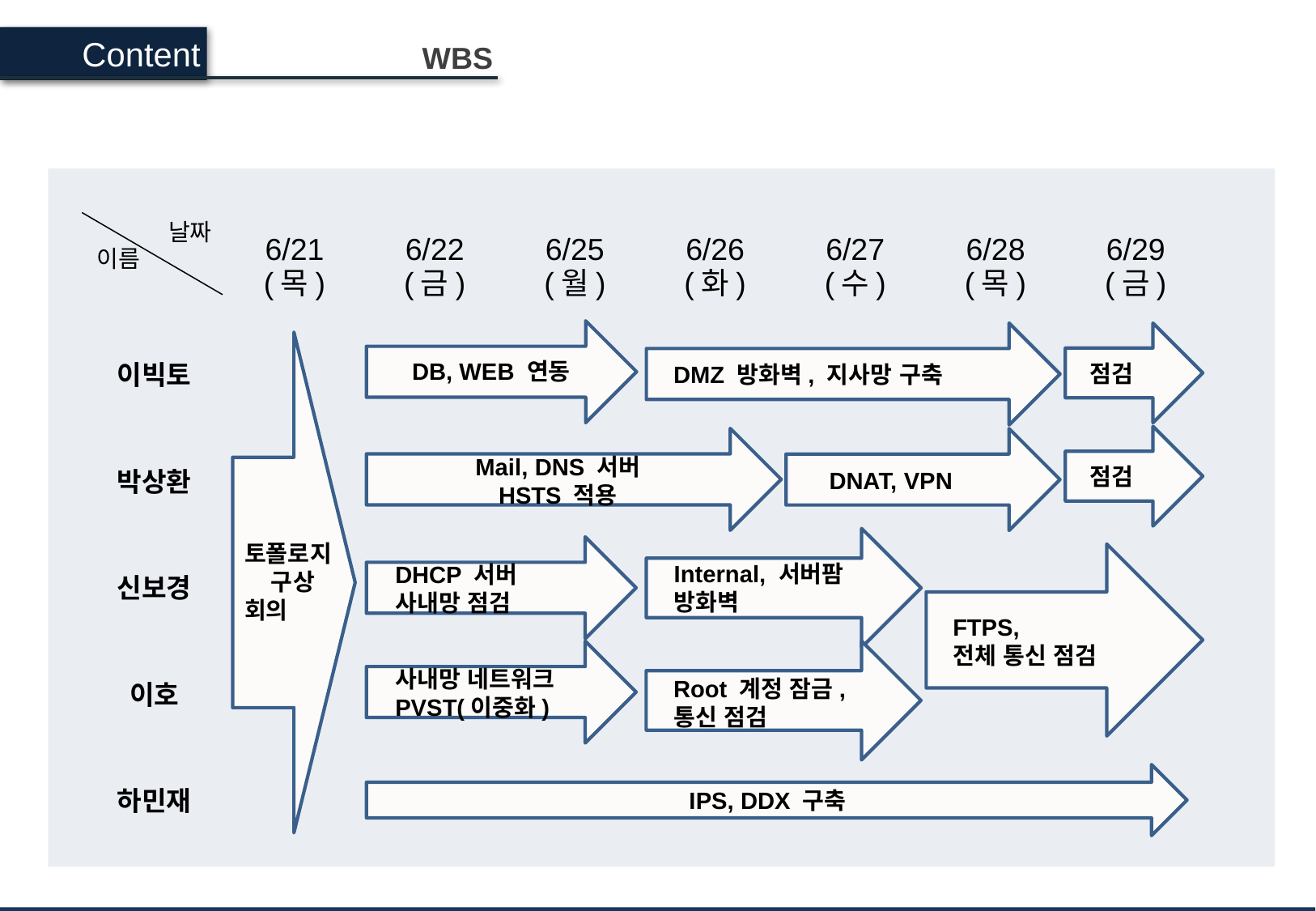

Content
WBS

| 날짜 이름 | 6/21(목) | 6/22(금) | 6/25(월) | 6/26(화) | 6/27(수) | 6/28(목) | 6/29(금) |
| --- | --- | --- | --- | --- | --- | --- | --- |
| 이빅토 |  |  |  |  |  |  |  |
| 박상환 |  |  |  |  |  |  |  |
| 신보경 |  |  |  |  |  |  |  |
| 이호 |  |  |  |  |  |  |  |
| 하민재 |  |  |  |  |  |  |  |

DB, WEB 연동
점검
DMZ 방화벽, 지사망 구축

Mail, DNS 서버
HSTS 적용
점검
DNAT, VPN

토폴로지      구상 회의

Internal, 서버팜 방화벽
DHCP 서버
사내망 점검
FTPS,
전체 통신 점검

사내망 네트워크
PVST(이중화)
Root 계정 잠금, 통신 점검

IPS, DDX 구축